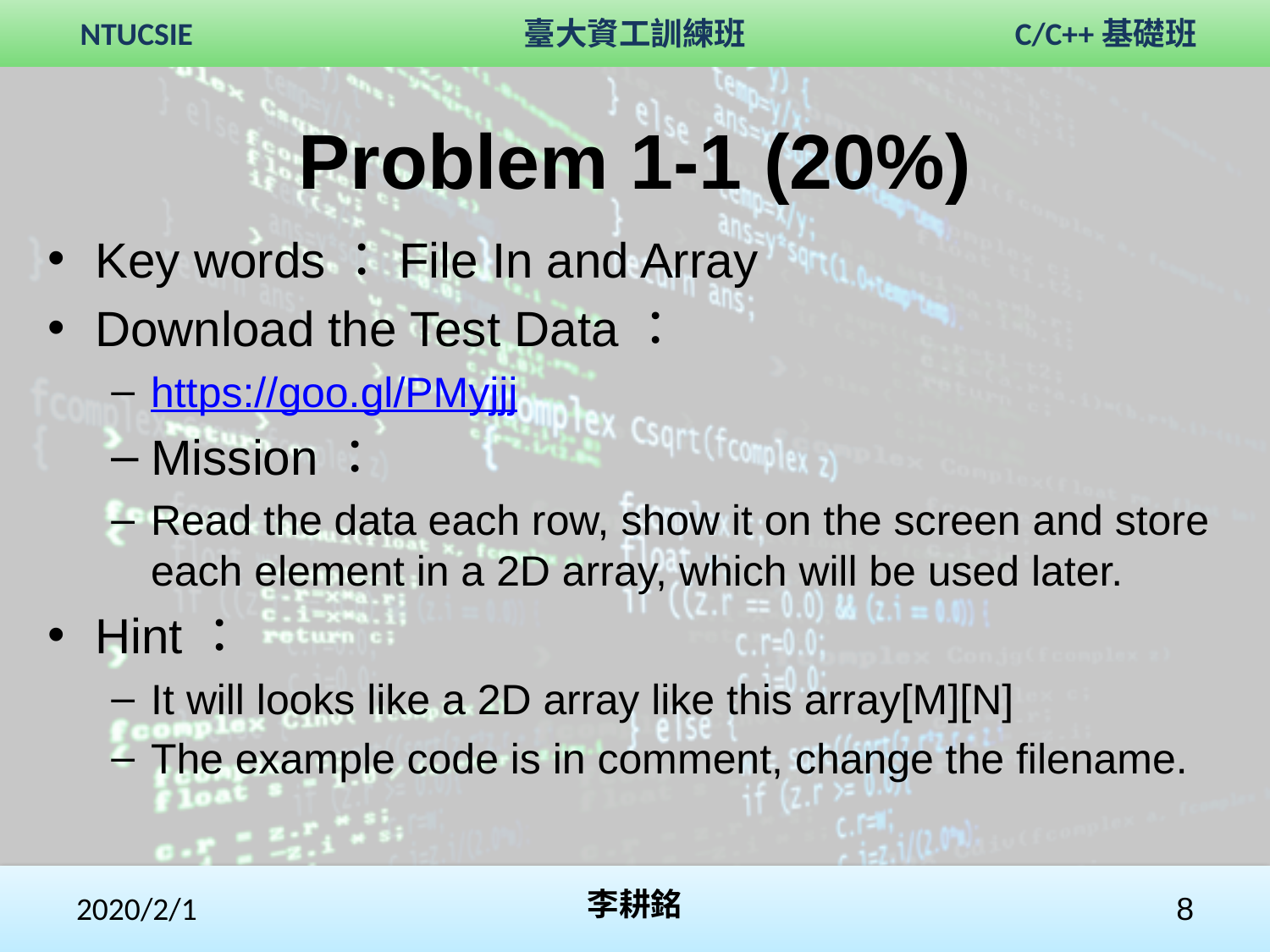

# Problem 1-1 (20%)
Key words：File In and Array
Download the Test Data：
https://goo.gl/PMyjjj
Mission：
Read the data each row, show it on the screen and store each element in a 2D array, which will be used later.
Hint：
It will looks like a 2D array like this array[M][N]
The example code is in comment, change the filename.

2020/2/1
李耕銘
8